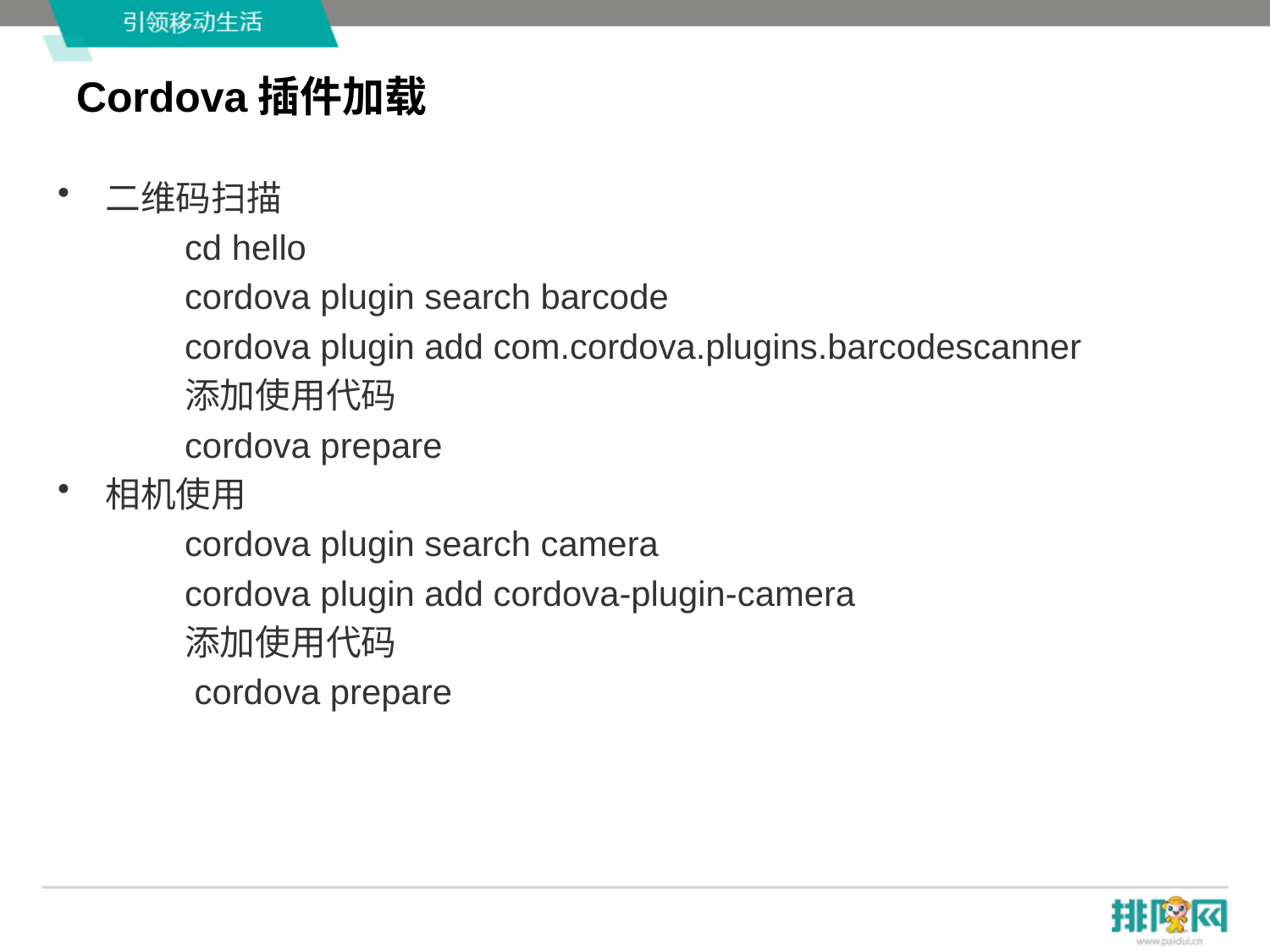

# Cordova插件加载
二维码扫描
	cd hello
	cordova plugin search barcode
	cordova plugin add com.cordova.plugins.barcodescanner
	添加使用代码
	cordova prepare
相机使用
	cordova plugin search camera
	cordova plugin add cordova-plugin-camera
	添加使用代码
	 cordova prepare